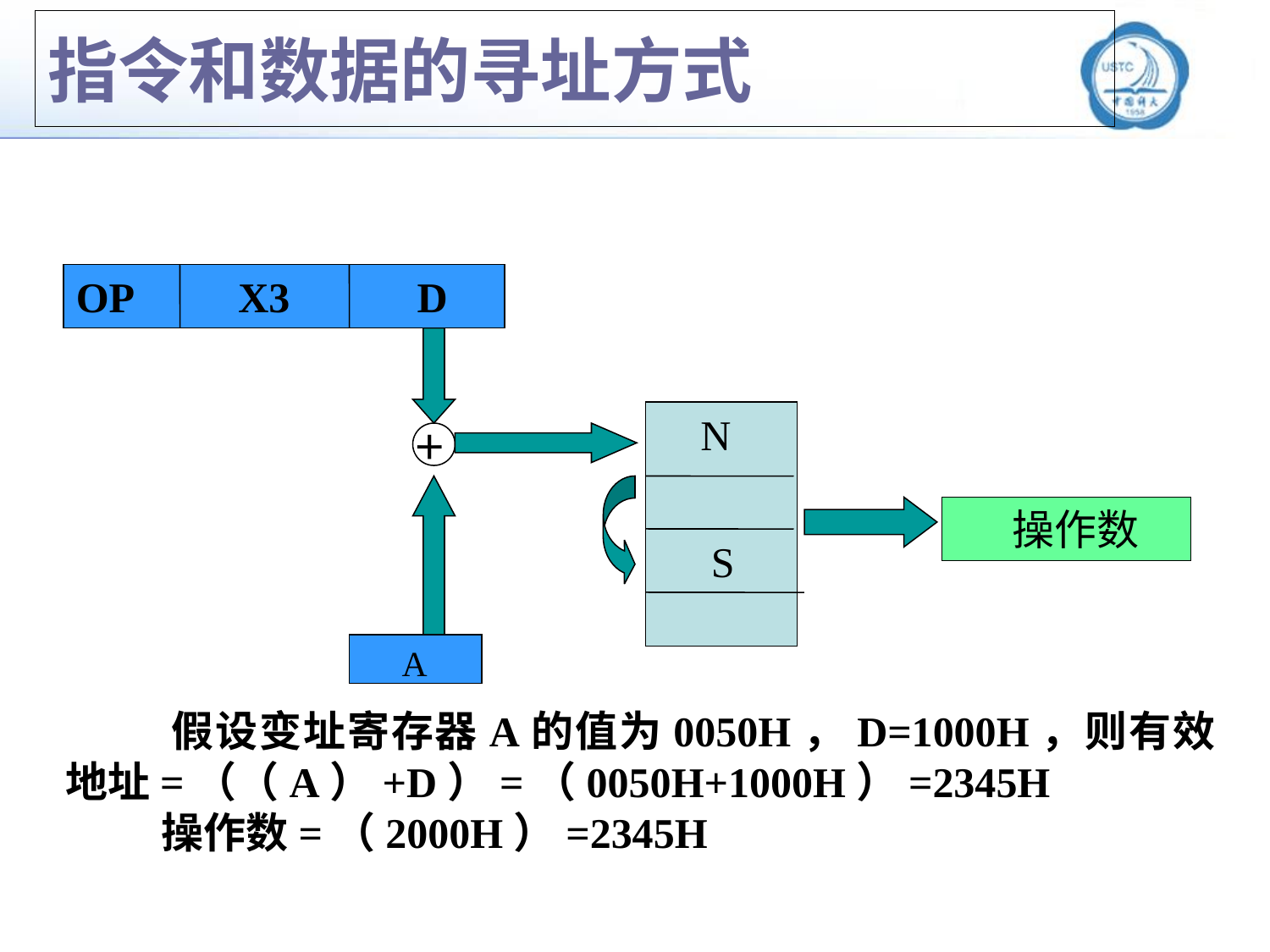

# 指令和数据的寻址方式
OP          X3            D

        N

     S
+

     操作数

         A
     假设变址寄存器A的值为0050H，D=1000H，则有效地址=（（A）+D）=（0050H+1000H）=2345H
     操作数=（2000H）=2345H